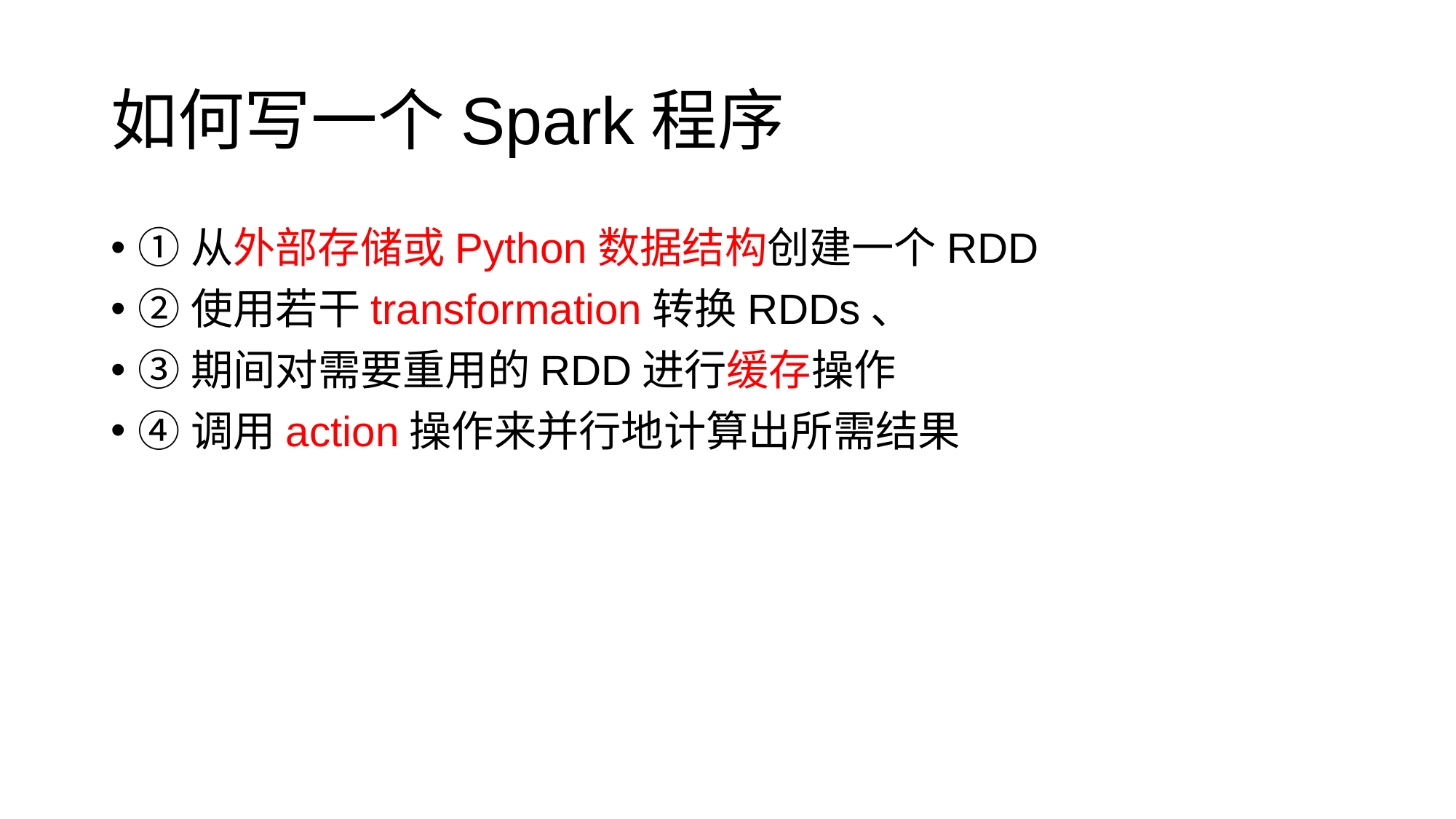

# 如何写一个Spark程序
①从外部存储或Python数据结构创建一个RDD
②使用若干transformation转换RDDs、
③期间对需要重用的RDD进行缓存操作
④调用action操作来并行地计算出所需结果